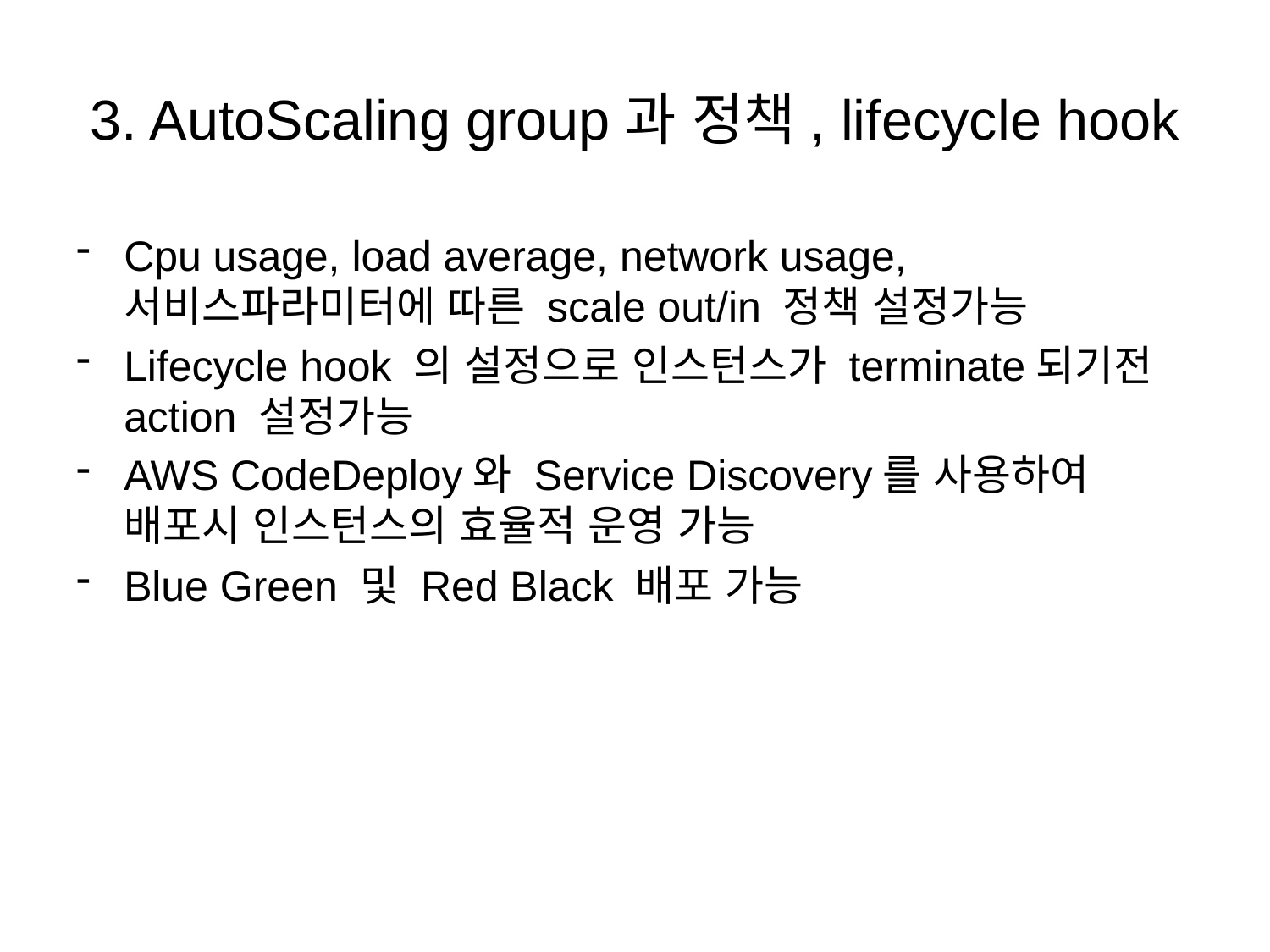

# 3. AutoScaling group과 정책, lifecycle hook
Cpu usage, load average, network usage,  서비스파라미터에 따른 scale out/in 정책 설정가능
Lifecycle hook 의 설정으로 인스턴스가 terminate되기전 action 설정가능
AWS CodeDeploy와 Service Discovery를 사용하여 배포시 인스턴스의 효율적 운영 가능
Blue Green 및 Red Black 배포 가능